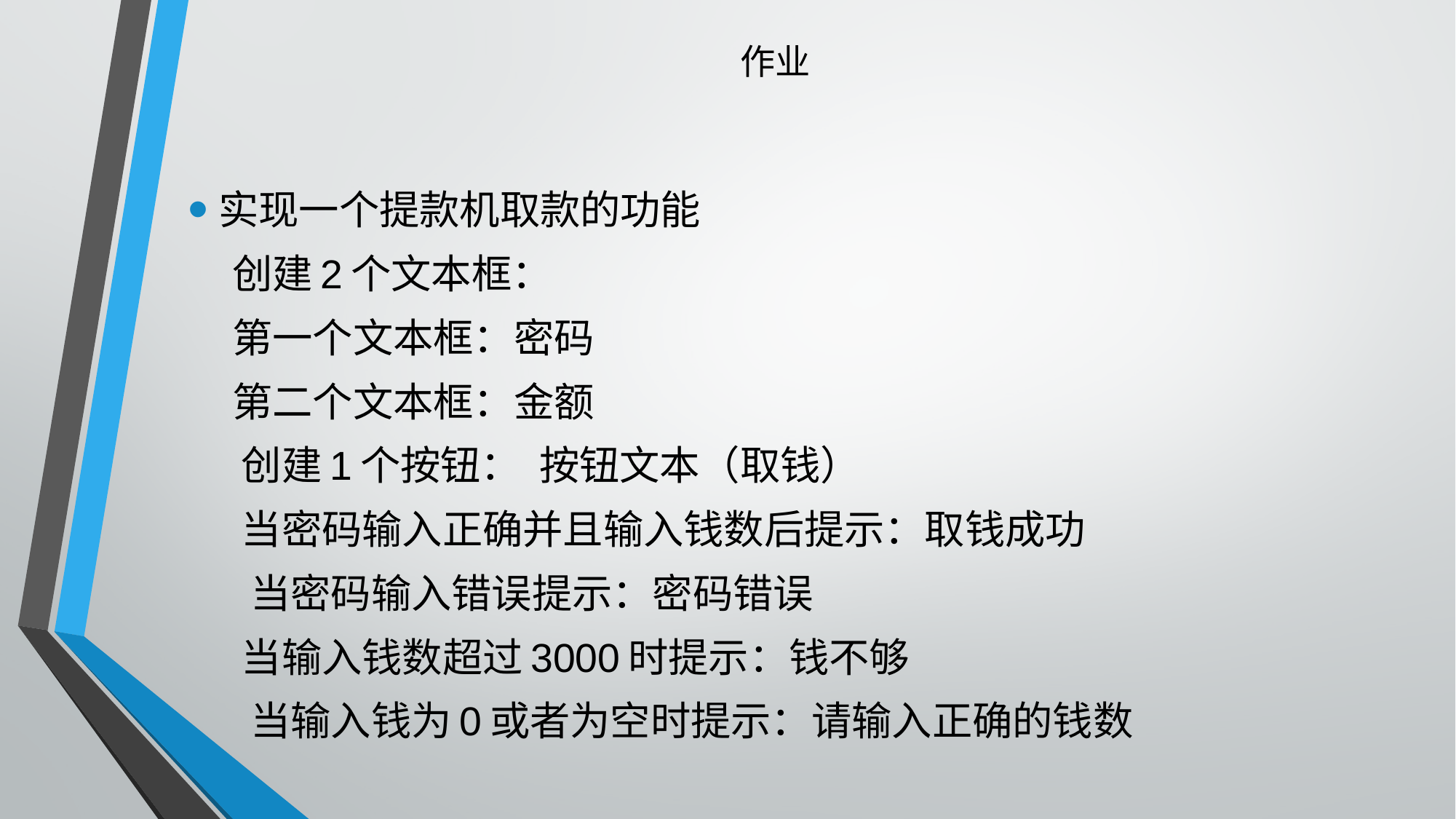

# 作业
实现一个提款机取款的功能
    创建2个文本框：
    第一个文本框：密码
    第二个文本框：金额
     创建1个按钮：  按钮文本（取钱）
     当密码输入正确并且输入钱数后提示：取钱成功
      当密码输入错误提示：密码错误
     当输入钱数超过3000时提示：钱不够
      当输入钱为0或者为空时提示：请输入正确的钱数